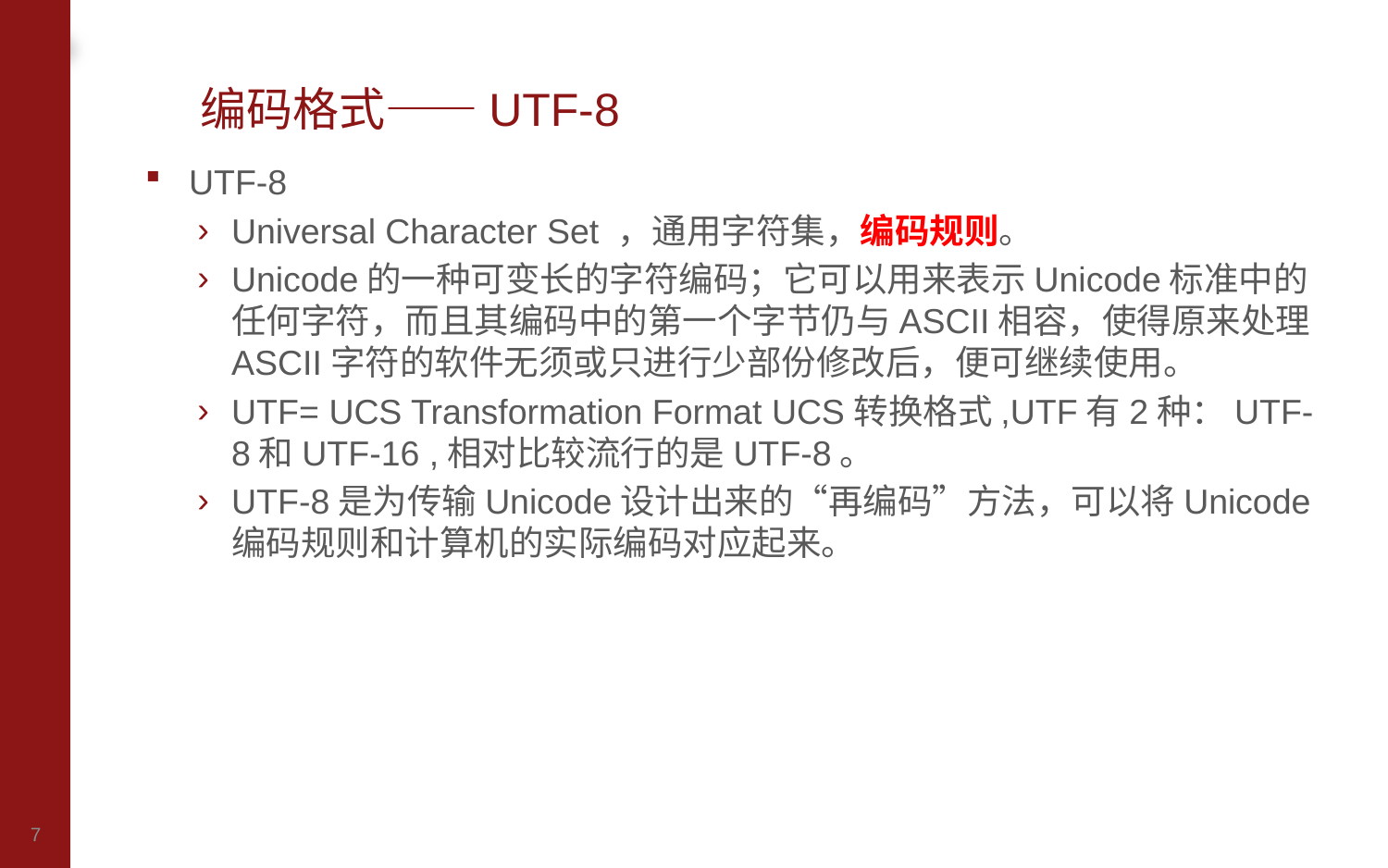

# 编码格式——UTF-8
UTF-8
Universal Character Set ，通用字符集，编码规则。
Unicode的一种可变长的字符编码；它可以用来表示Unicode标准中的任何字符，而且其编码中的第一个字节仍与ASCII相容，使得原来处理ASCII字符的软件无须或只进行少部份修改后，便可继续使用。
UTF= UCS Transformation Format UCS转换格式,UTF有2种：UTF-8和UTF-16 ,相对比较流行的是UTF-8。
UTF-8是为传输Unicode设计出来的“再编码”方法，可以将Unicode编码规则和计算机的实际编码对应起来。

7